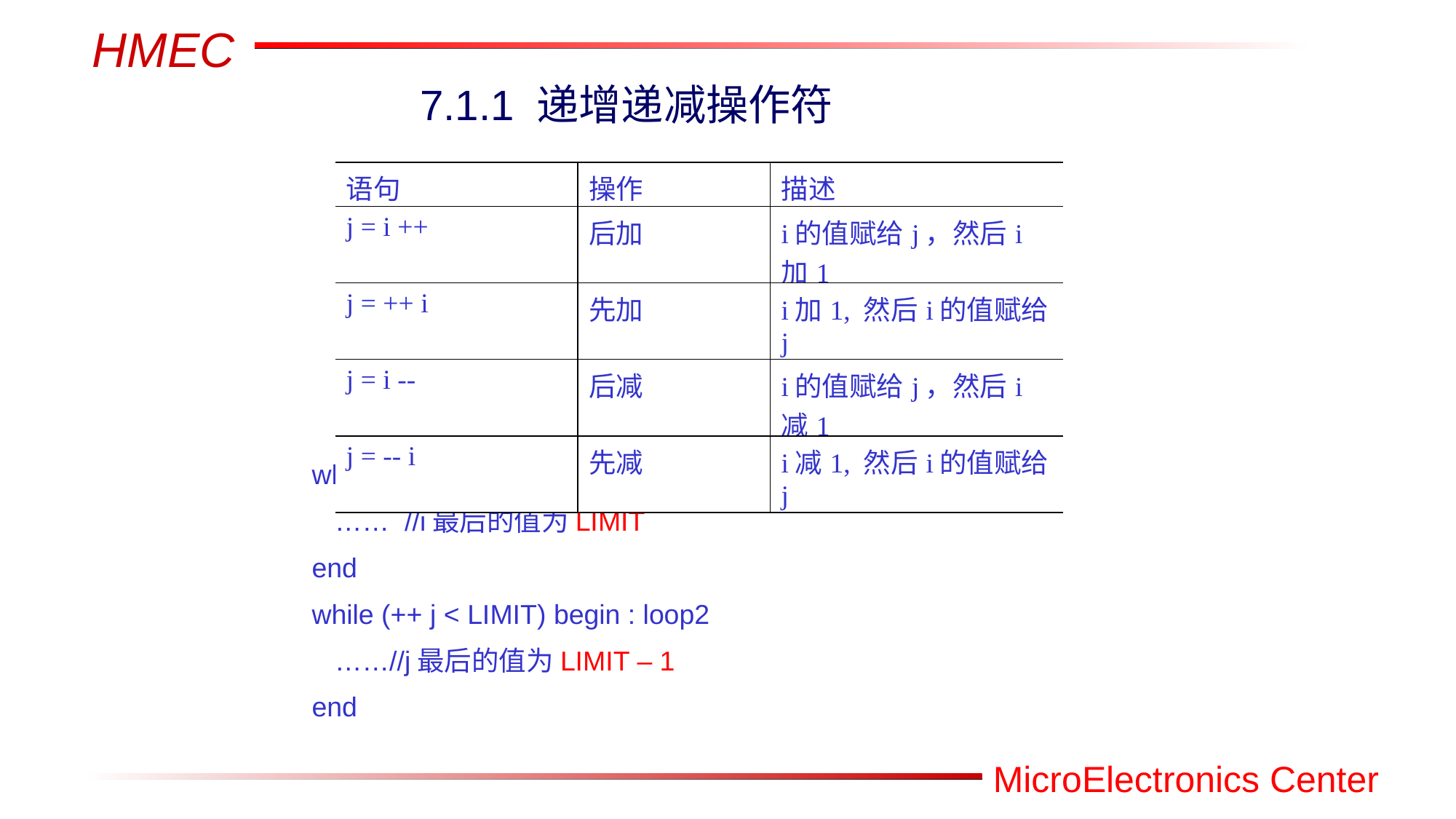

7.1.1 递增递减操作符
| 语句 | 操作 | 描述 |
| --- | --- | --- |
| j = i ++ | 后加 | i的值赋给j，然后i加1 |
| j = ++ i | 先加 | i加1, 然后i的值赋给j |
| j = i -- | 后减 | i的值赋给j，然后i减1 |
| j = -- i | 先减 | i减1, 然后i的值赋给j |
while (i ++ < LIMIT) begin : loop1
   ……  //i最后的值为LIMIT
end
while (++ j < LIMIT) begin : loop2
   ……//j最后的值为LIMIT – 1
end